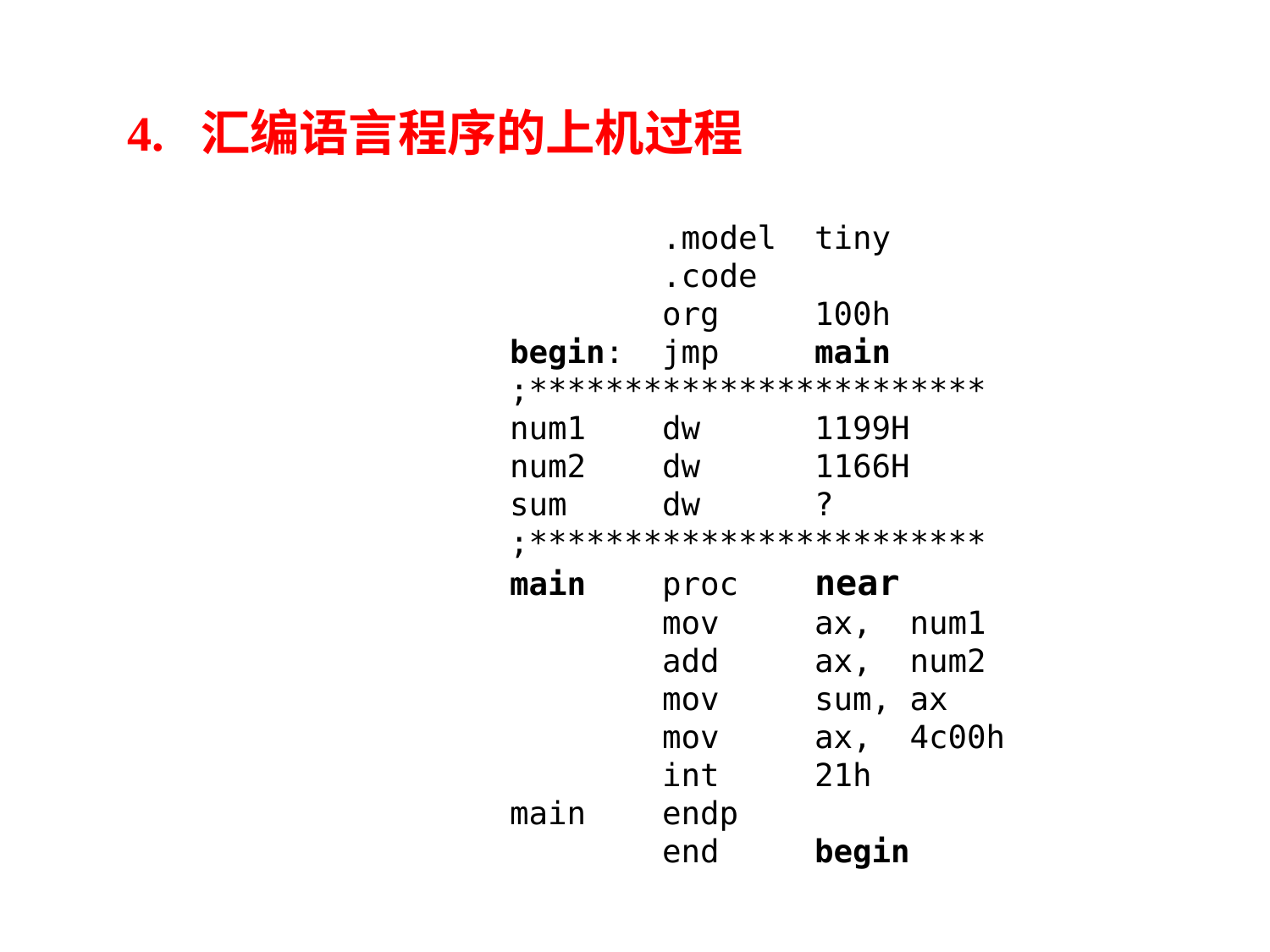

4.  汇编语言程序的上机过程
        .model  tiny
        .code
        org     100h
begin:  jmp     main
;************************
num1    dw      1199H
num2    dw      1166H
sum     dw      ?
;************************
main    proc    near
        mov     ax,  num1
        add     ax,  num2
        mov     sum, ax
        mov     ax,  4c00h
        int     21h
main    endp
        end     begin